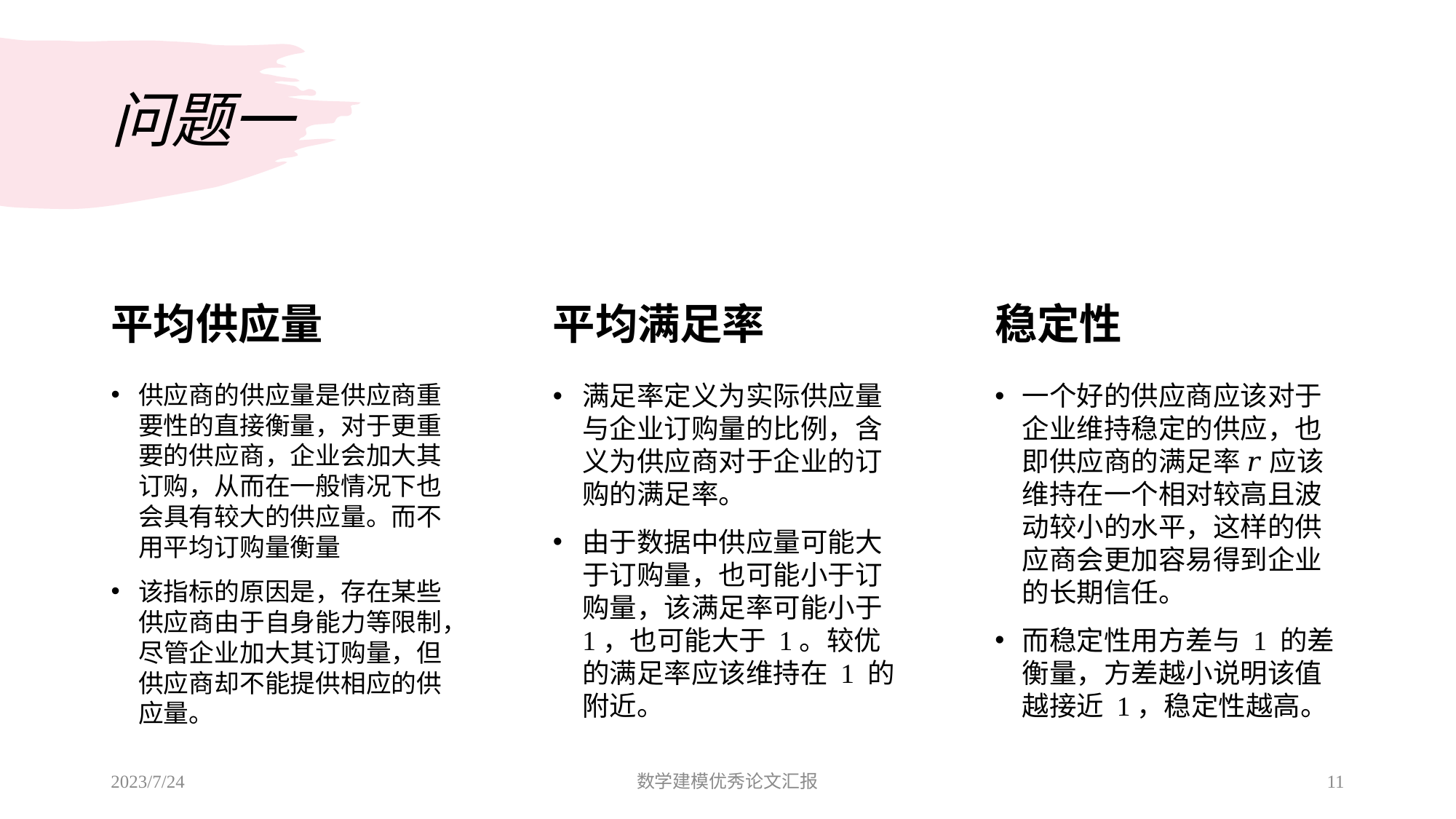

# 问题一
平均供应量
平均满足率
稳定性
供应商的供应量是供应商重要性的直接衡量，对于更重要的供应商，企业会加大其订购，从而在一般情况下也会具有较大的供应量。而不用平均订购量衡量
该指标的原因是，存在某些供应商由于自身能力等限制，尽管企业加大其订购量，但供应商却不能提供相应的供应量。
满足率定义为实际供应量与企业订购量的比例，含义为供应商对于企业的订购的满足率。
由于数据中供应量可能大于订购量，也可能小于订购量，该满足率可能小于 1，也可能大于 1。较优的满足率应该维持在 1 的附近。
一个好的供应商应该对于企业维持稳定的供应，也即供应商的满足率 𝑟 应该维持在一个相对较高且波动较小的水平，这样的供应商会更加容易得到企业的长期信任。
而稳定性用方差与 1 的差衡量，方差越小说明该值越接近 1，稳定性越高。
2023/7/24
数学建模优秀论文汇报
11